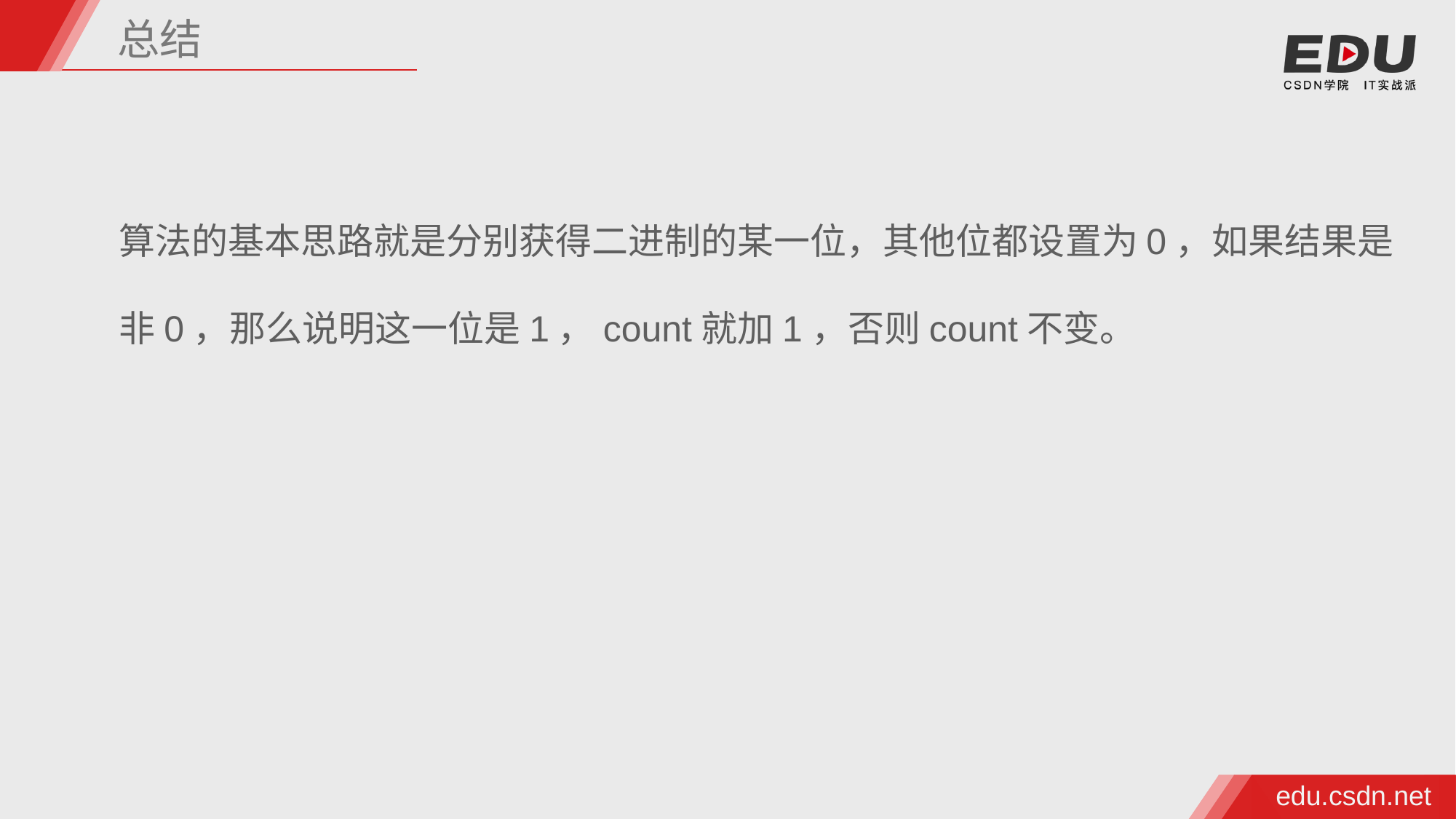

总结
算法的基本思路就是分别获得二进制的某一位，其他位都设置为0，如果结果是
非0，那么说明这一位是1，count就加1，否则count不变。
edu.csdn.net